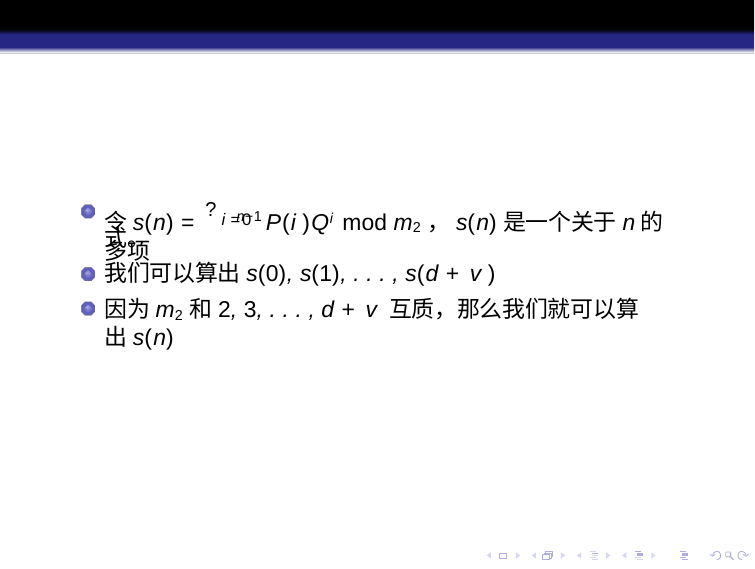

令s(n) = ?n−1 P(i )Qi  mod m2，s(n)是一个关于n的多项
i =0
式。
我们可以算出s(0), s(1), . . . , s(d + v )
因为m2和2, 3, . . . , d + v 互质，那么我们就可以算出s(n)